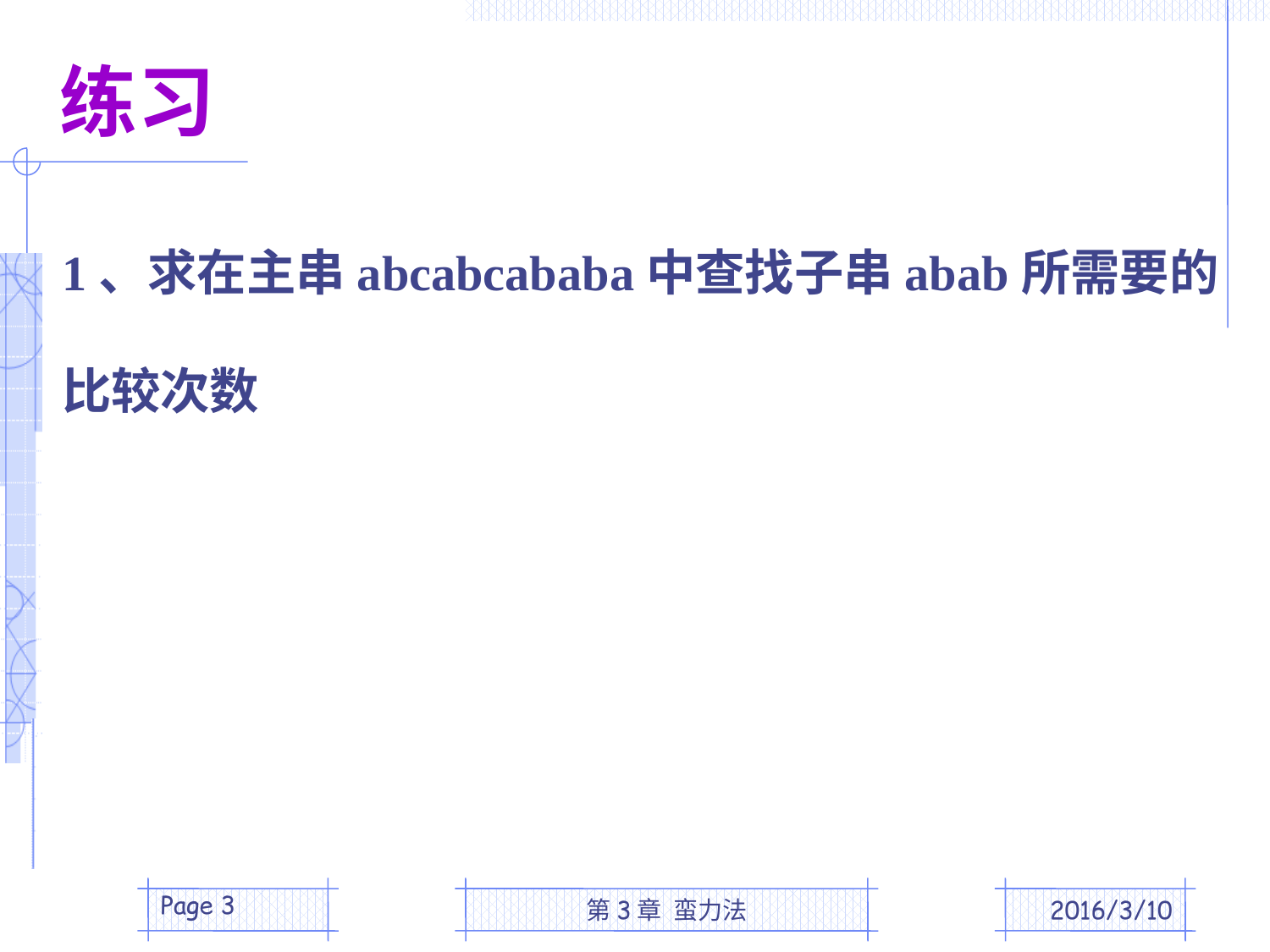

练习
1、求在主串abcabcababa中查找子串abab所需要的比较次数
Page 3
第3章  蛮力法
2016/3/10